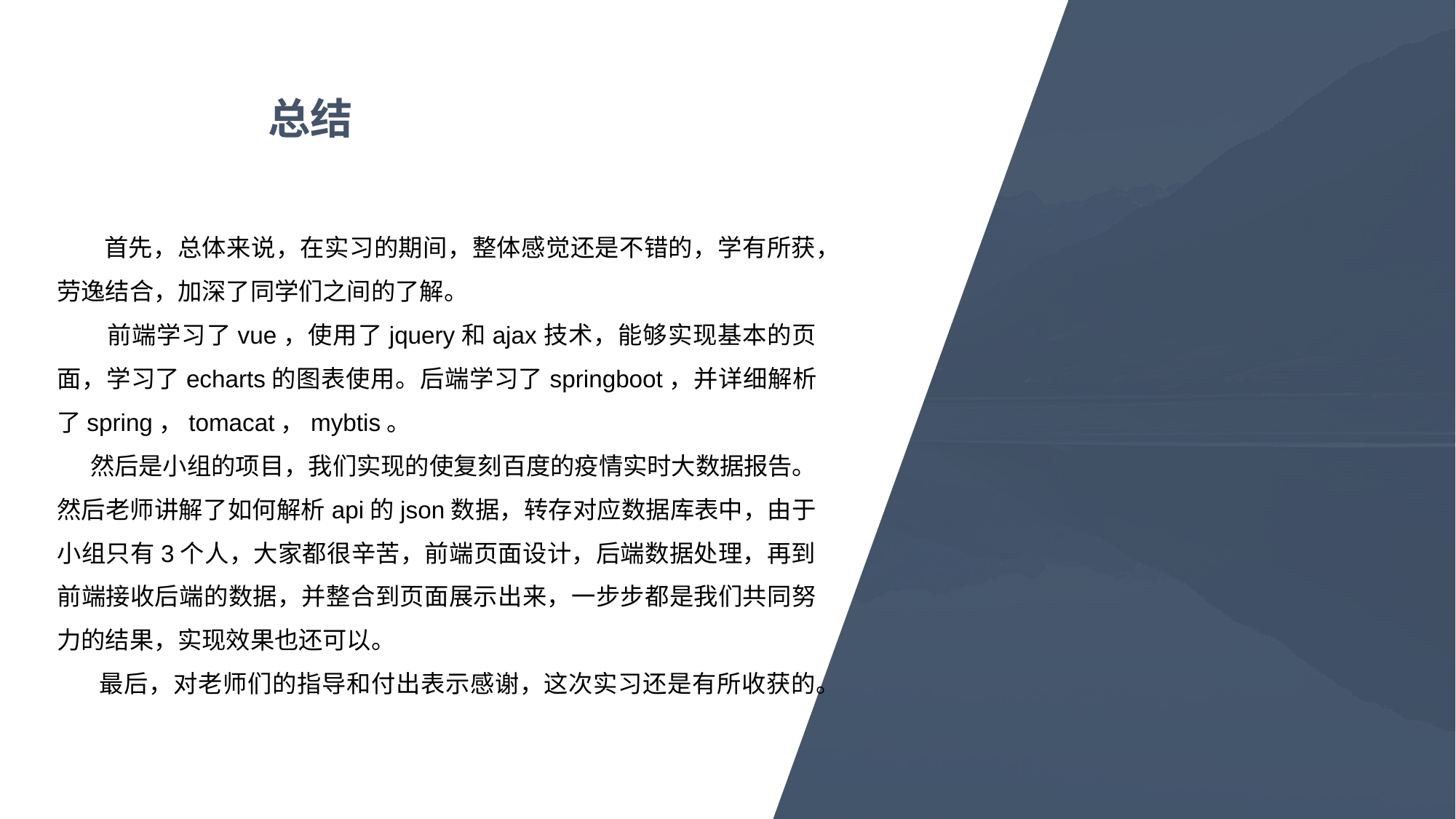

总结
       首先，总体来说，在实习的期间，整体感觉还是不错的，学有所获，劳逸结合，加深了同学们之间的了解。
       前端学习了vue，使用了jquery和ajax技术，能够实现基本的页面，学习了echarts的图表使用。后端学习了springboot，并详细解析了spring，tomacat，mybtis。
     然后是小组的项目，我们实现的使复刻百度的疫情实时大数据报告。然后老师讲解了如何解析api的json数据，转存对应数据库表中，由于小组只有3个人，大家都很辛苦，前端页面设计，后端数据处理，再到前端接收后端的数据，并整合到页面展示出来，一步步都是我们共同努力的结果，实现效果也还可以。
      最后，对老师们的指导和付出表示感谢，这次实习还是有所收获的。

01
赛题简介